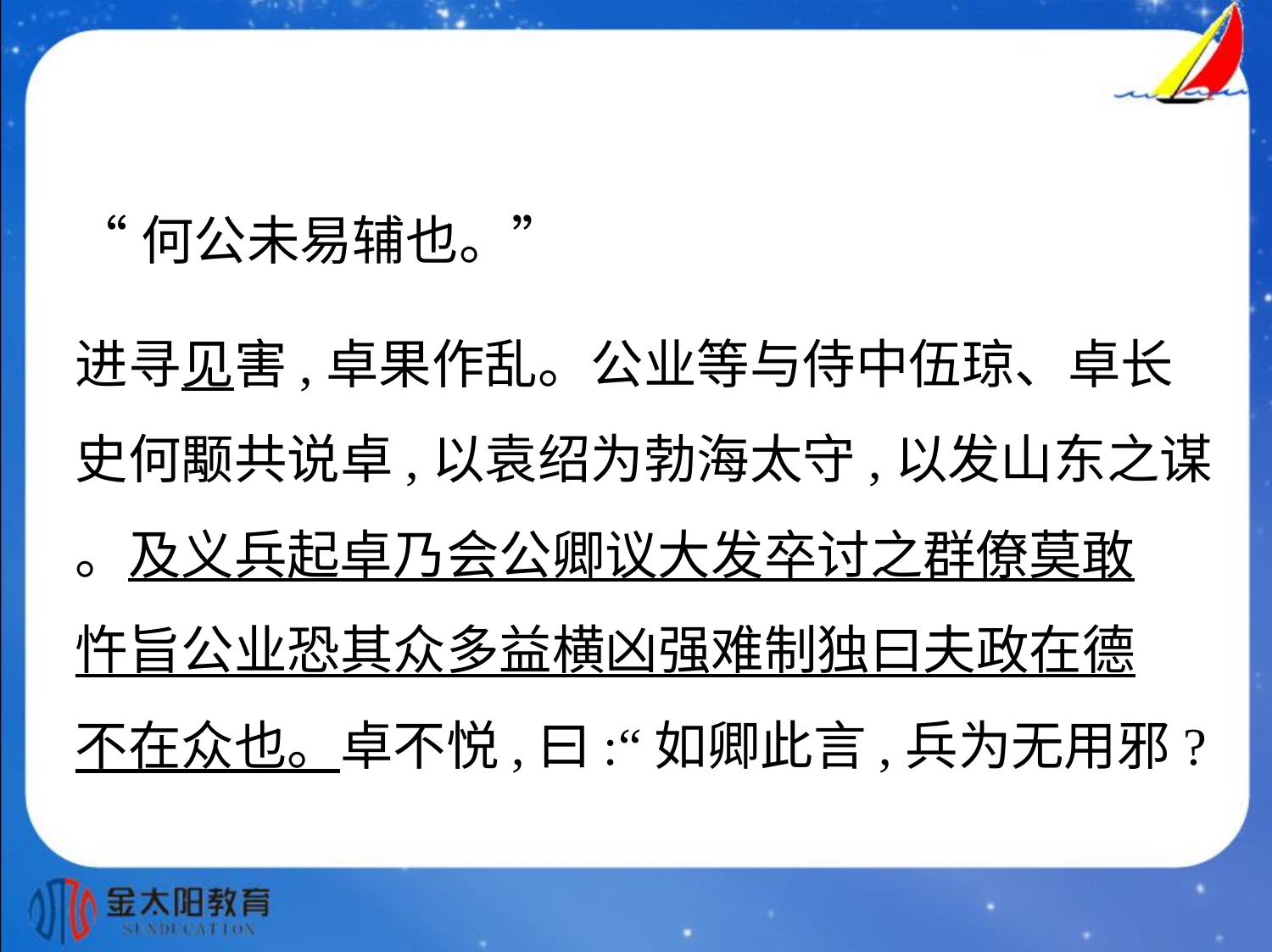

“何公未易辅也。”
进寻见害,卓果作乱。公业等与侍中伍琼、卓长
史何颙共说卓,以袁绍为勃海太守,以发山东之谋
。及义兵起卓乃会公卿议大发卒讨之群僚莫敢
忤旨公业恐其众多益横凶强难制独曰夫政在德
不在众也。卓不悦,曰:“如卿此言,兵为无用邪?